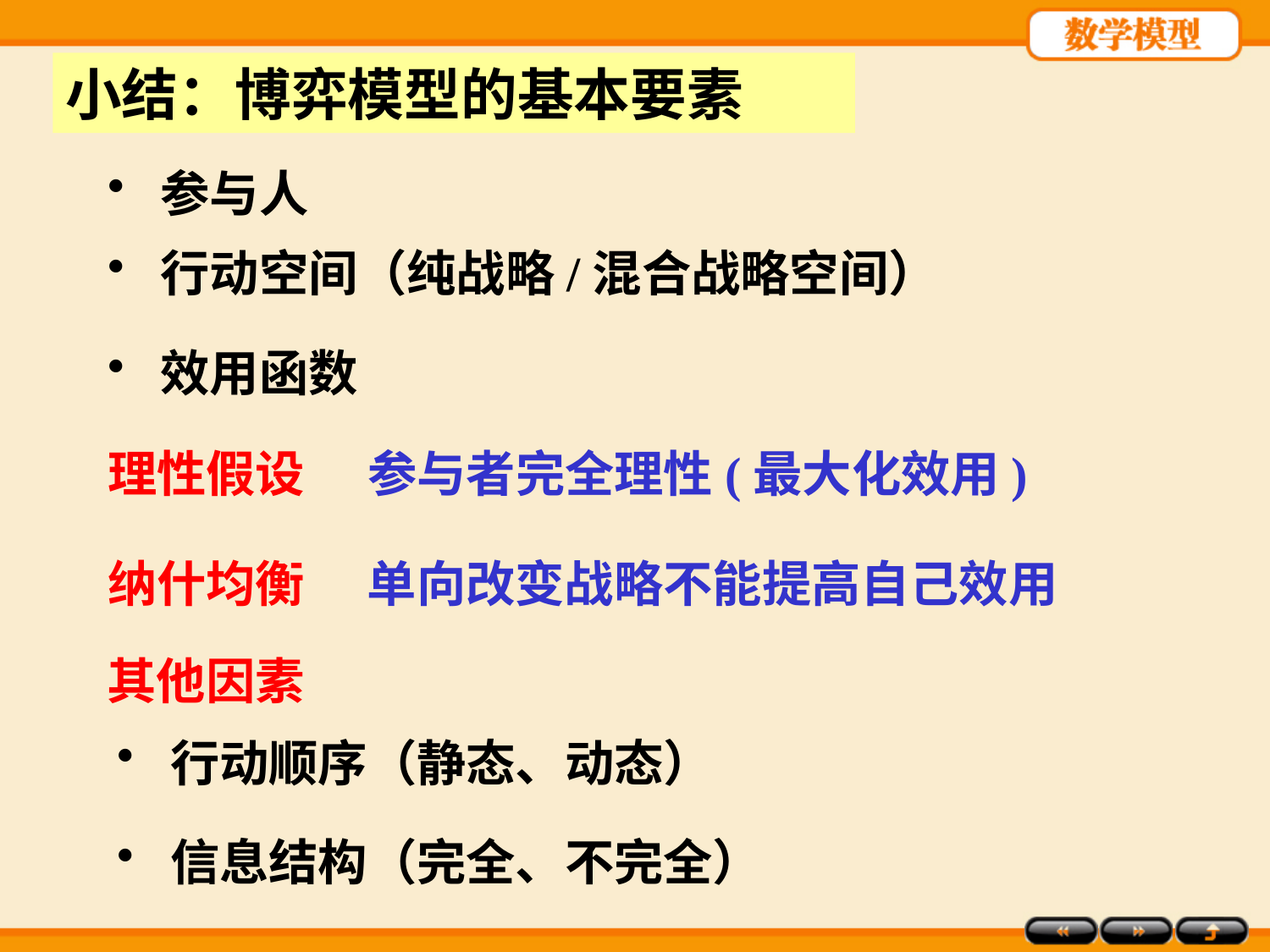

小结：博弈模型的基本要素
 参与人
 行动空间（纯战略/混合战略空间）
 效用函数
理性假设
参与者完全理性(最大化效用)
纳什均衡
单向改变战略不能提高自己效用
其他因素
 行动顺序（静态、动态）
 信息结构（完全、不完全）